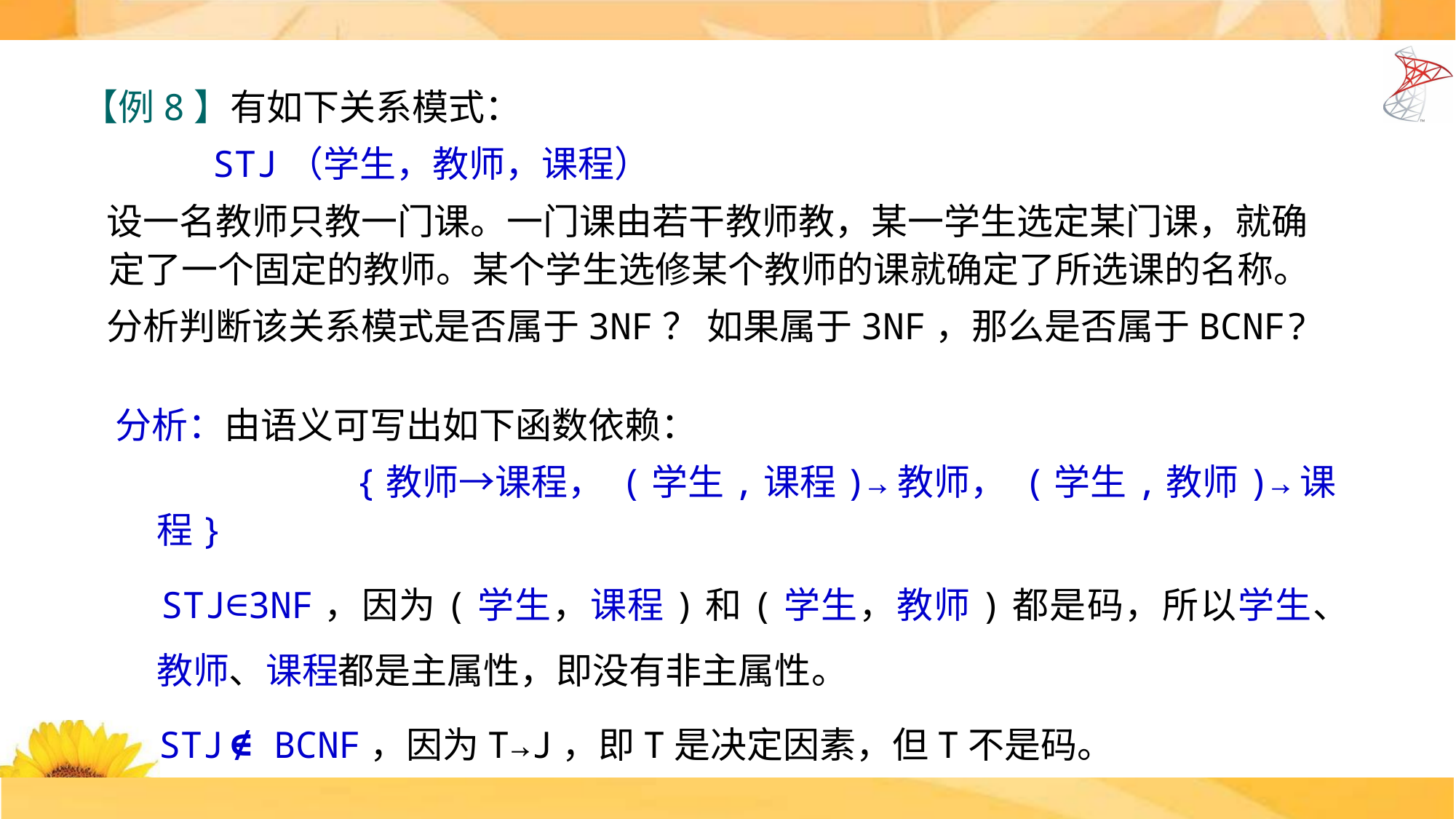

【例8】有如下关系模式：
      STJ（学生，教师，课程）
  设一名教师只教一门课。一门课由若干教师教，某一学生选定某门课，就确定了一个固定的教师。某个学生选修某个教师的课就确定了所选课的名称。
  分析判断该关系模式是否属于3NF？ 如果属于3NF，那么是否属于BCNF?

分析：由语义可写出如下函数依赖：
           {教师→课程， (学生,课程)→教师， (学生,教师)→课程}
  STJ∈3NF，因为(学生，课程)和(学生，教师)都是码，所以学生、教师、课程都是主属性，即没有非主属性。
  STJ ∉ BCNF，因为T→J，即T是决定因素，但T不是码。